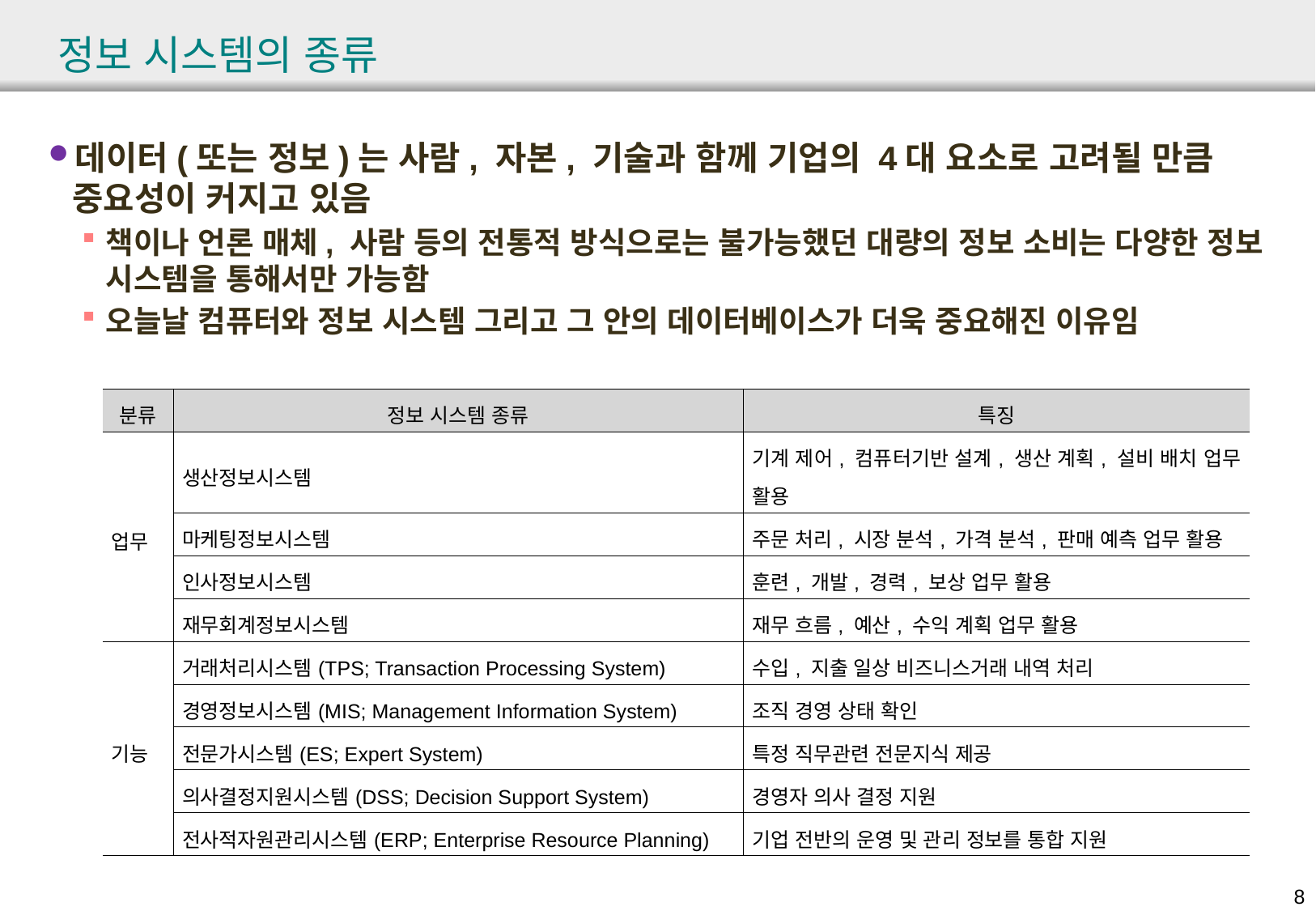

# 정보 시스템의 종류
데이터(또는 정보)는 사람, 자본, 기술과 함께 기업의 4대 요소로 고려될 만큼 중요성이 커지고 있음
책이나 언론 매체, 사람 등의 전통적 방식으로는 불가능했던 대량의 정보 소비는 다양한 정보 시스템을 통해서만 가능함
오늘날 컴퓨터와 정보 시스템 그리고 그 안의 데이터베이스가 더욱 중요해진 이유임
| 분류 | 정보 시스템 종류 | 특징 |
| --- | --- | --- |
| 업무 | 생산정보시스템 | 기계 제어, 컴퓨터기반 설계, 생산 계획, 설비 배치 업무 활용 |
|  | 마케팅정보시스템 | 주문 처리, 시장 분석, 가격 분석, 판매 예측 업무 활용 |
|  | 인사정보시스템 | 훈련, 개발, 경력, 보상 업무 활용 |
|  | 재무회계정보시스템 | 재무 흐름, 예산, 수익 계획 업무 활용 |
| 기능 | 거래처리시스템(TPS; Transaction Processing System) | 수입, 지출 일상 비즈니스거래 내역 처리 |
|  | 경영정보시스템(MIS; Management Information System) | 조직 경영 상태 확인 |
|  | 전문가시스템(ES; Expert System) | 특정 직무관련 전문지식 제공 |
|  | 의사결정지원시스템(DSS; Decision Support System) | 경영자 의사 결정 지원 |
|  | 전사적자원관리시스템(ERP; Enterprise Resource Planning) | 기업 전반의 운영 및 관리 정보를 통합 지원 |